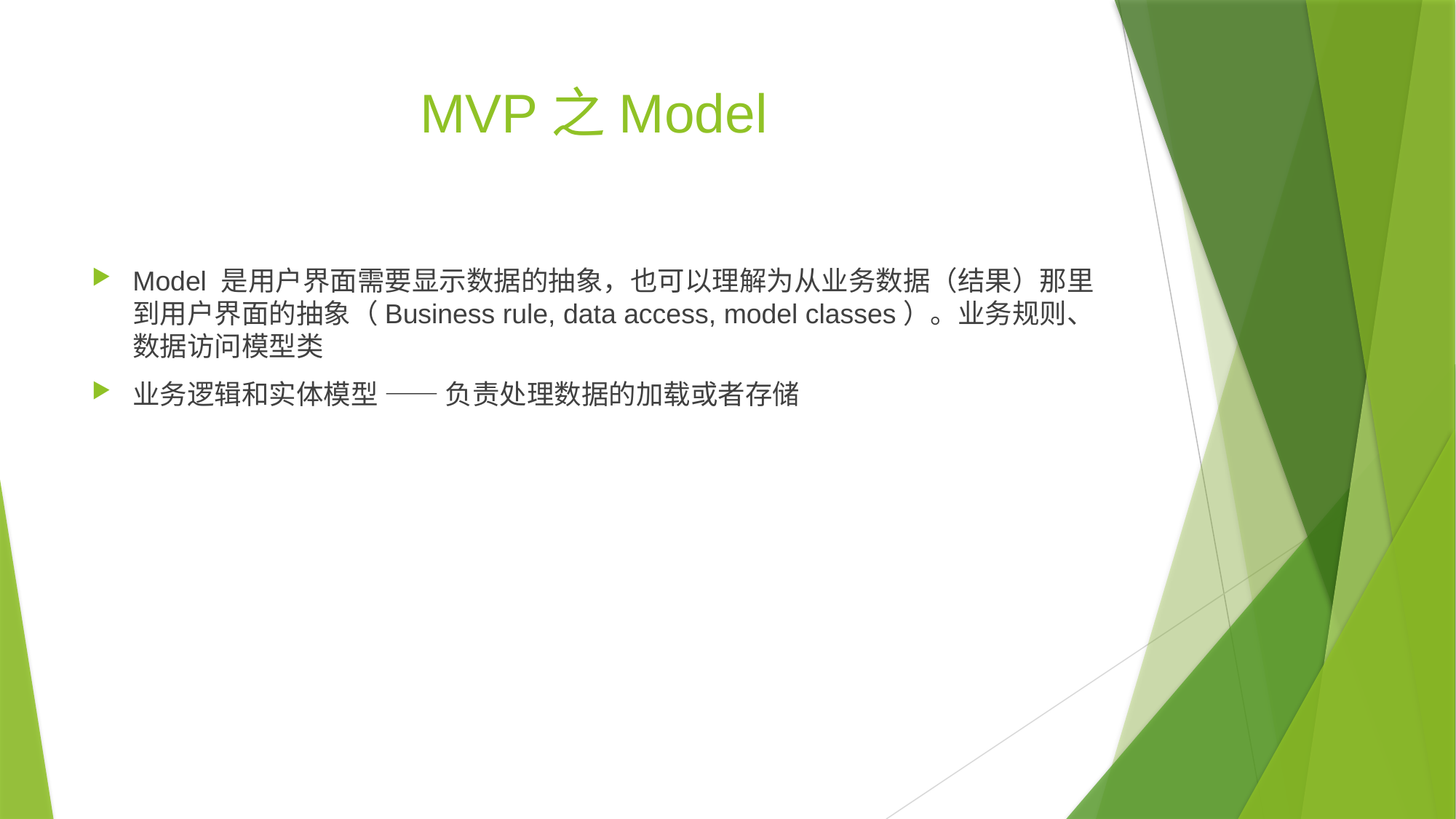

# MVP之Model
Model 是用户界面需要显示数据的抽象，也可以理解为从业务数据（结果）那里到用户界面的抽象（Business rule, data access, model classes）。业务规则、数据访问模型类
业务逻辑和实体模型 —— 负责处理数据的加载或者存储